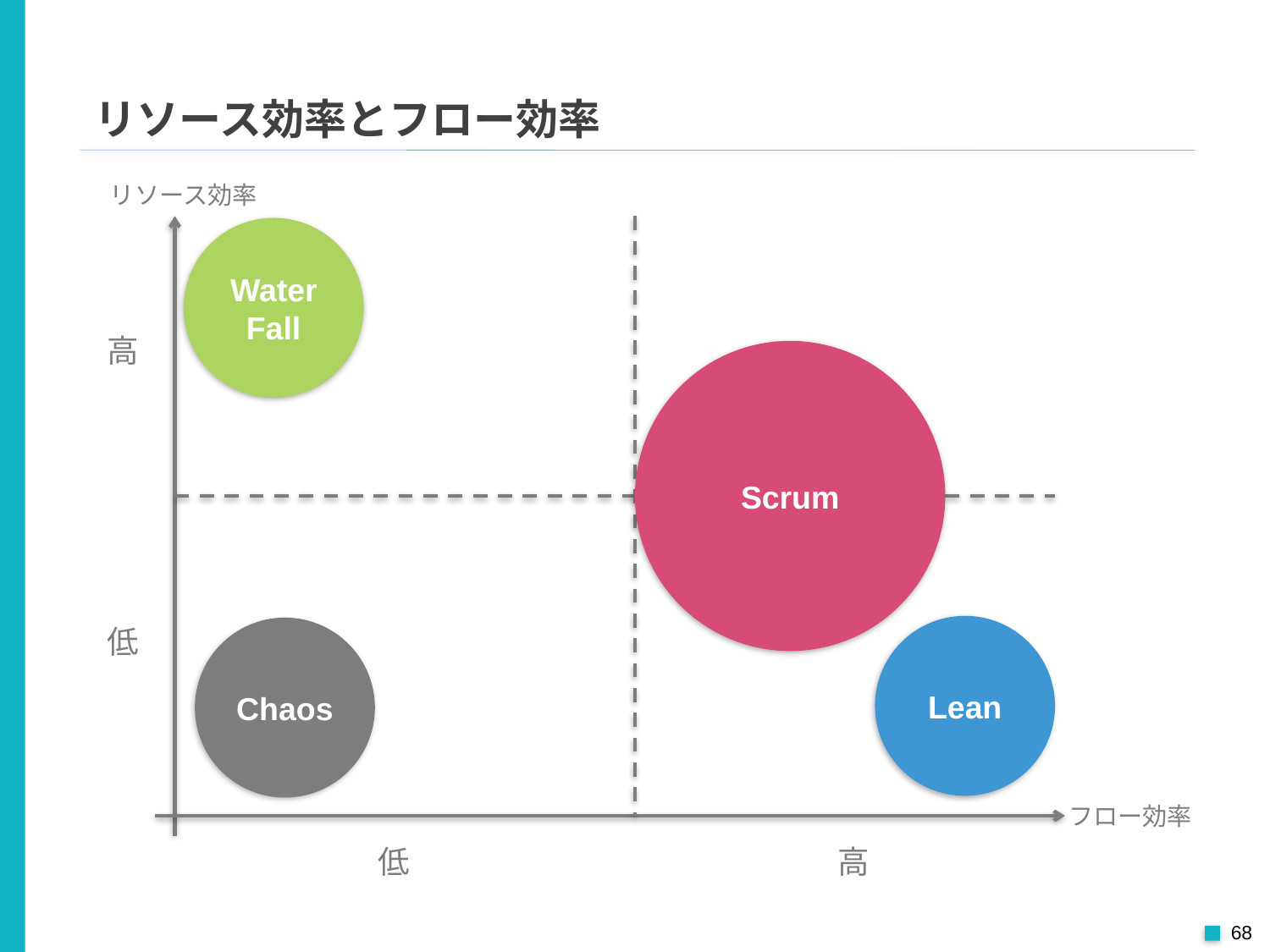

リソース効率とフロー効率
リソース効率
Water
Fall
高
Scrum
低
Lean
Chaos
フロー効率
低
高